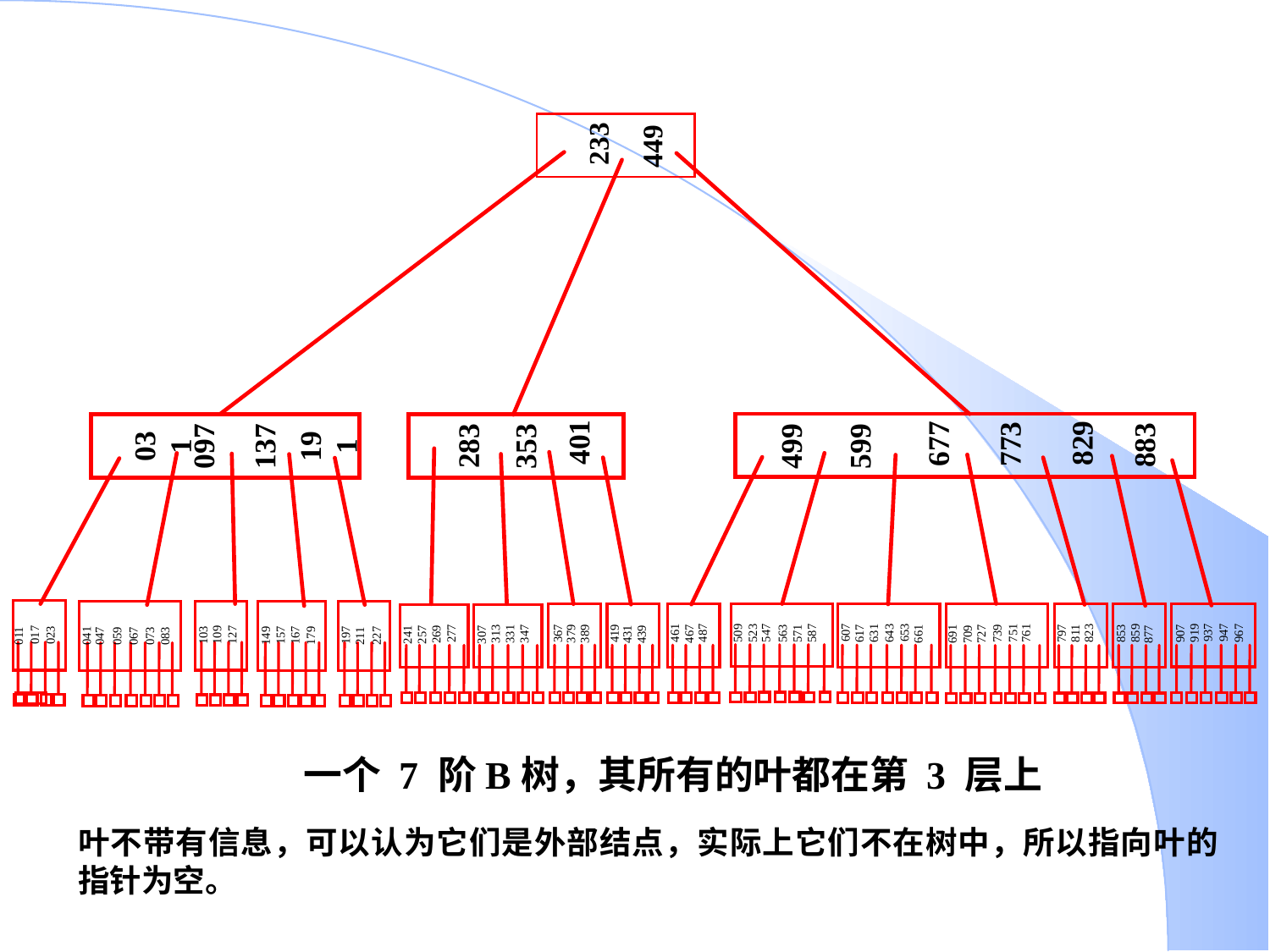

233
449

401
829
677
353
773
883
283
031
097
137
191
499
599

127
017
023
109
157
197
011
103
167
041
149
179
211
227
059
047
067
073
083

607
653
937
947
461
487
547

751
811
823
919
509
523
587
631
643
761
859
967
367
419
563
571

907
277
617
739
853
313
347
379
389
467
661
691
709
727
797
877
269
331
431
439
241
257
307

一个 7 阶B树，其所有的叶都在第 3 层上
叶不带有信息，可以认为它们是外部结点，实际上它们不在树中，所以指向叶的指针为空。